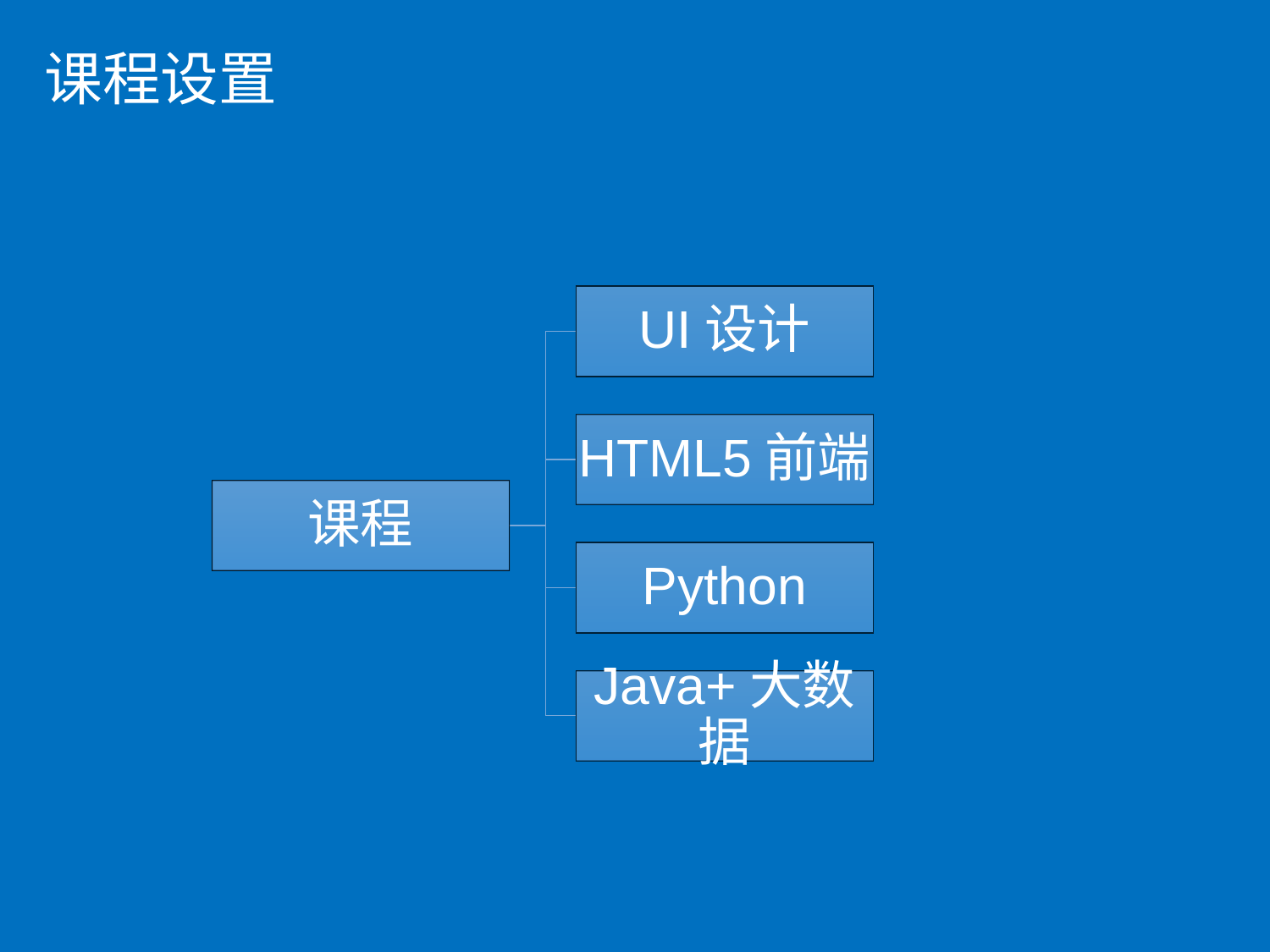

# 课程设置
课程
UI设计
HTML5前端
Python
Java+大数据